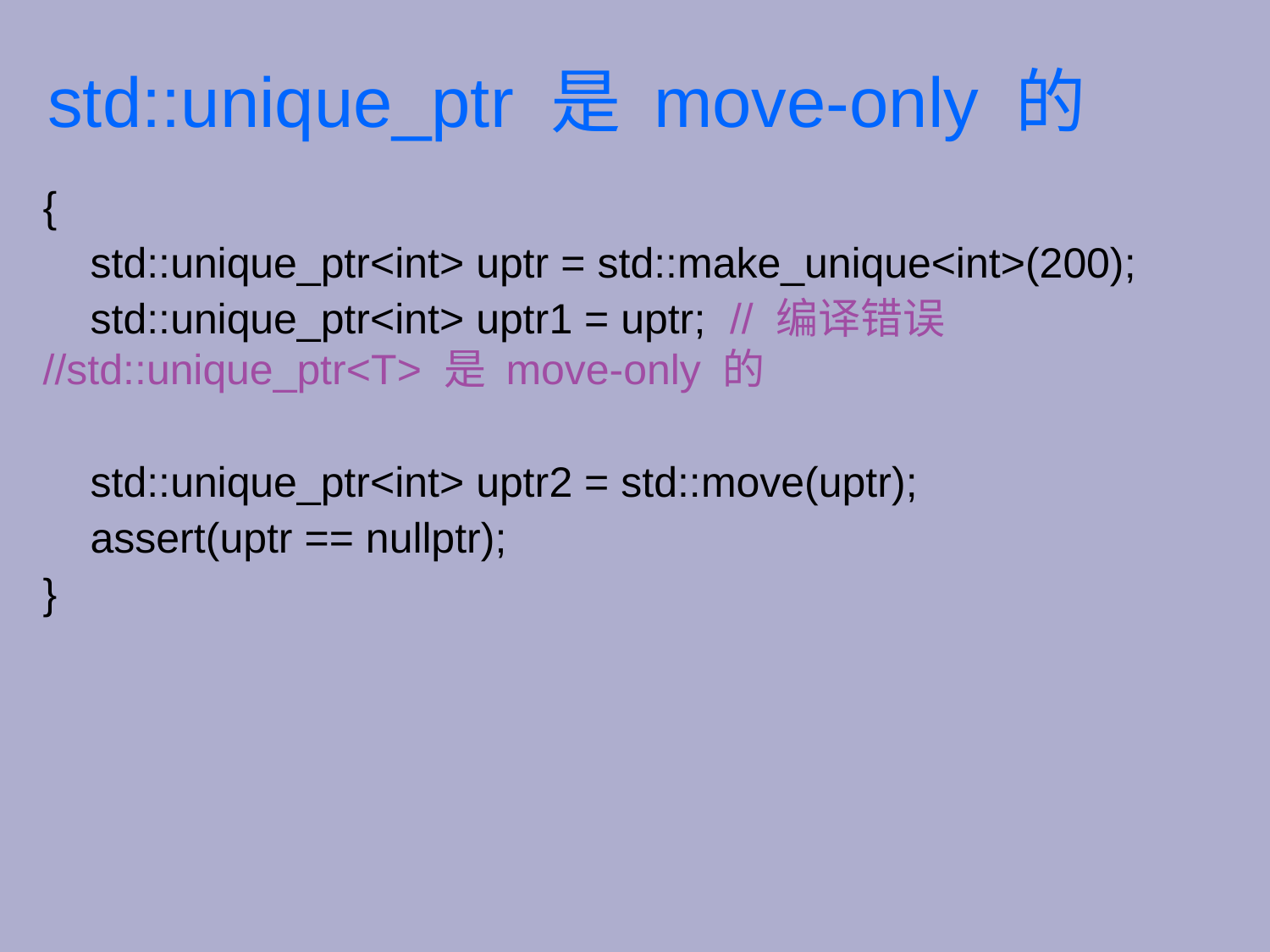

# std::unique_ptr 是 move-only 的
{
    std::unique_ptr<int> uptr = std::make_unique<int>(200);
    std::unique_ptr<int> uptr1 = uptr;  // 编译错误	//std::unique_ptr<T> 是 move-only 的

    std::unique_ptr<int> uptr2 = std::move(uptr);
    assert(uptr == nullptr);
}